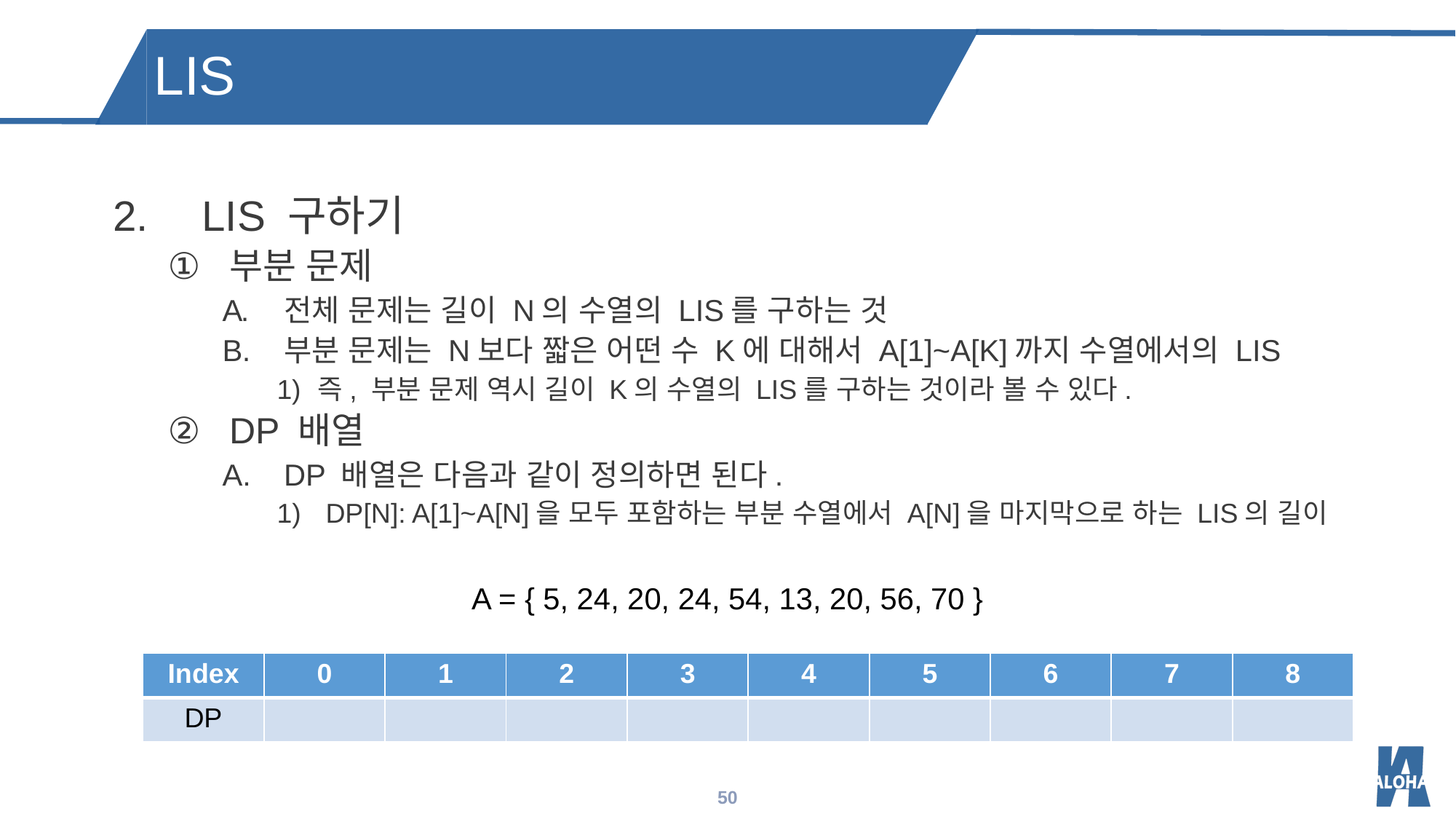

LIS
LIS 구하기
부분 문제
전체 문제는 길이 N의 수열의 LIS를 구하는 것
부분 문제는 N보다 짧은 어떤 수 K에 대해서 A[1]~A[K]까지 수열에서의 LIS
즉, 부분 문제 역시 길이 K의 수열의 LIS를 구하는 것이라 볼 수 있다.
DP 배열
DP 배열은 다음과 같이 정의하면 된다.
 DP[N]: A[1]~A[N]을 모두 포함하는 부분 수열에서 A[N]을 마지막으로 하는 LIS의 길이
A = { 5, 24, 20, 24, 54, 13, 20, 56, 70 }
| Index | 0 | 1 | 2 | 3 | 4 | 5 | 6 | 7 | 8 |
| --- | --- | --- | --- | --- | --- | --- | --- | --- | --- |
| DP |  |  |  |  |  |  |  |  |  |
50